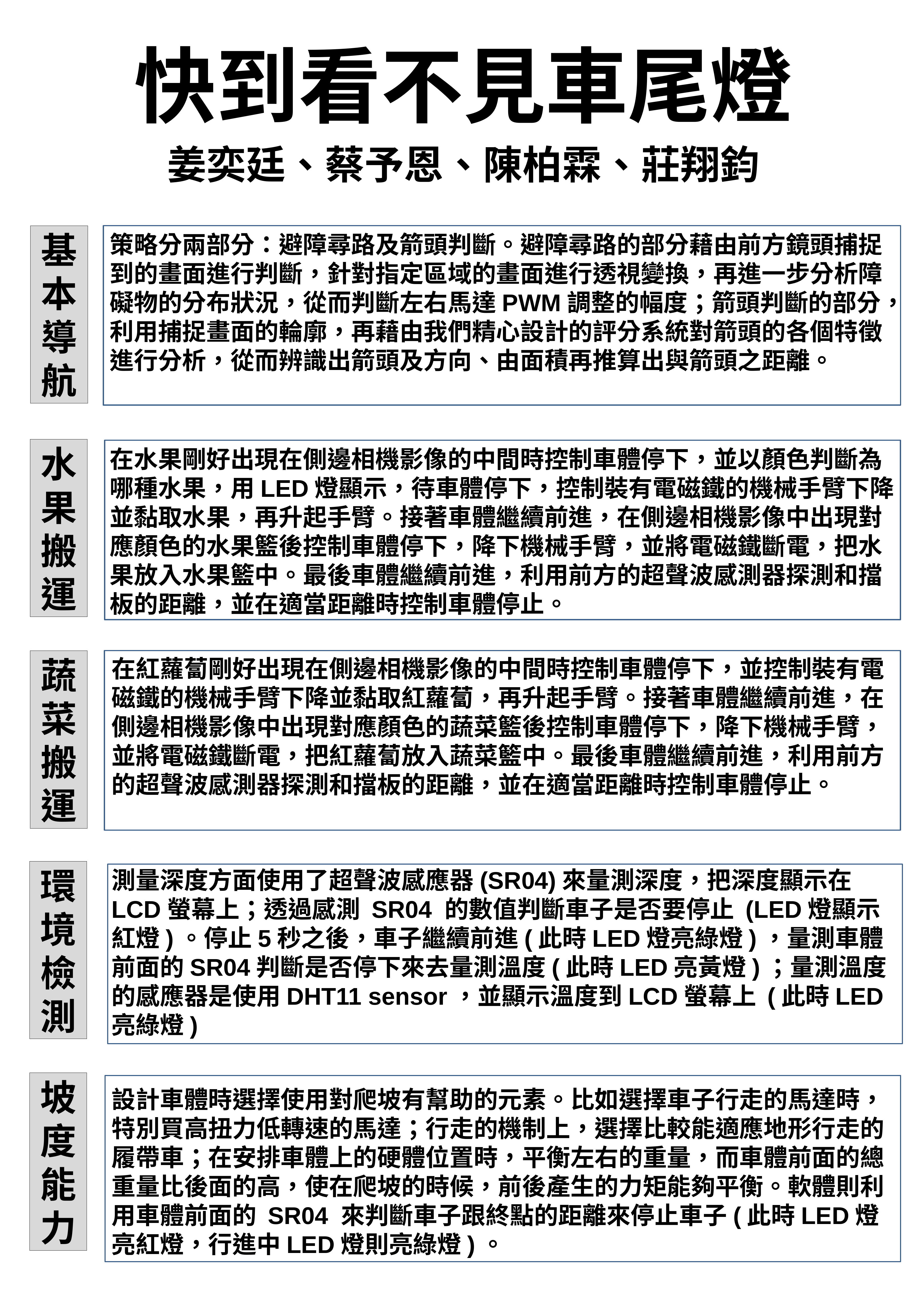

快到看不見車尾燈
姜奕廷、蔡予恩、陳柏霖、莊翔鈞
基本導航

策略分兩部分：避障尋路及箭頭判斷。避障尋路的部分藉由前方鏡頭捕捉到的畫面進行判斷，針對指定區域的畫面進行透視變換，再進一步分析障礙物的分布狀況，從而判斷左右馬達PWM調整的幅度；箭頭判斷的部分，利用捕捉畫面的輪廓，再藉由我們精心設計的評分系統對箭頭的各個特徵進行分析，從而辨識出箭頭及方向、由面積再推算出與箭頭之距離。
水果搬運

在水果剛好出現在側邊相機影像的中間時控制車體停下，並以顏色判斷為哪種水果，用LED燈顯示，待車體停下，控制裝有電磁鐵的機械手臂下降並黏取水果，再升起手臂。接著車體繼續前進，在側邊相機影像中出現對應顏色的水果籃後控制車體停下，降下機械手臂，並將電磁鐵斷電，把水果放入水果籃中。最後車體繼續前進，利用前方的超聲波感測器探測和擋板的距離，並在適當距離時控制車體停止。

蔬菜搬運
在紅蘿蔔剛好出現在側邊相機影像的中間時控制車體停下，並控制裝有電磁鐵的機械手臂下降並黏取紅蘿蔔，再升起手臂。接著車體繼續前進，在側邊相機影像中出現對應顏色的蔬菜籃後控制車體停下，降下機械手臂，並將電磁鐵斷電，把紅蘿蔔放入蔬菜籃中。最後車體繼續前進，利用前方的超聲波感測器探測和擋板的距離，並在適當距離時控制車體停止。
環境檢測
測量深度方面使用了超聲波感應器(SR04)來量測深度，把深度顯示在LCD螢幕上；透過感測 SR04 的數值判斷車子是否要停止 (LED燈顯示紅燈)。停止5秒之後，車子繼續前進(此時LED燈亮綠燈)，量測車體前面的SR04判斷是否停下來去量測溫度(此時LED亮黃燈)；量測溫度的感應器是使用DHT11 sensor，並顯示溫度到LCD螢幕上 (此時LED亮綠燈)

坡度能力

設計車體時選擇使用對爬坡有幫助的元素。比如選擇車子行走的馬達時，特別買高扭力低轉速的馬達；行走的機制上，選擇比較能適應地形行走的履帶車；在安排車體上的硬體位置時，平衡左右的重量，而車體前面的總重量比後面的高，使在爬坡的時候，前後產生的力矩能夠平衡。軟體則利用車體前面的 SR04 來判斷車子跟終點的距離來停止車子(此時LED燈亮紅燈，行進中LED燈則亮綠燈)。